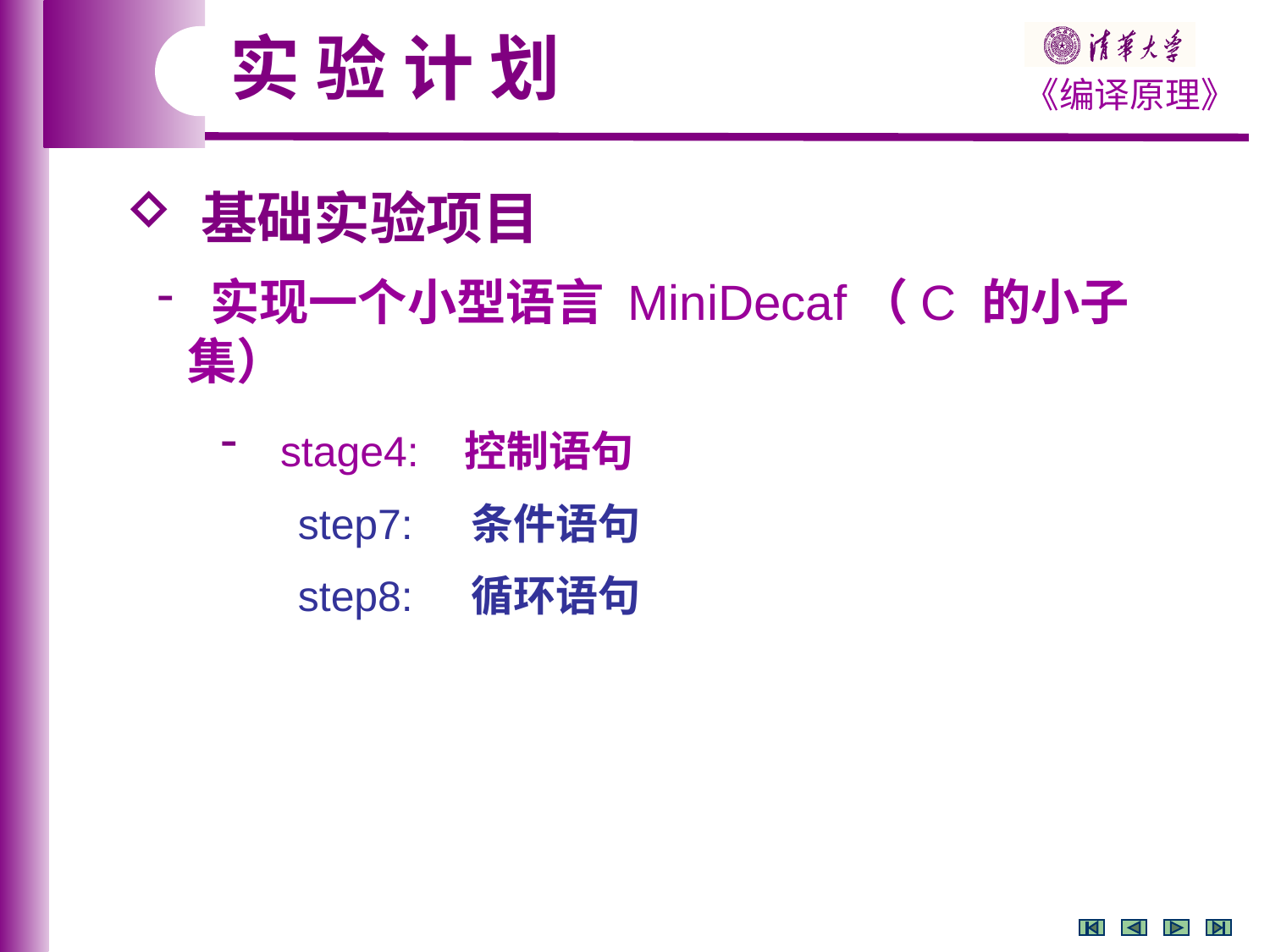

实 验 计 划
 基础实验项目

 实现一个小型语言 MiniDecaf（C 的小子集）

 stage4:   控制语句

    step7:    条件语句

    step8:    循环语句